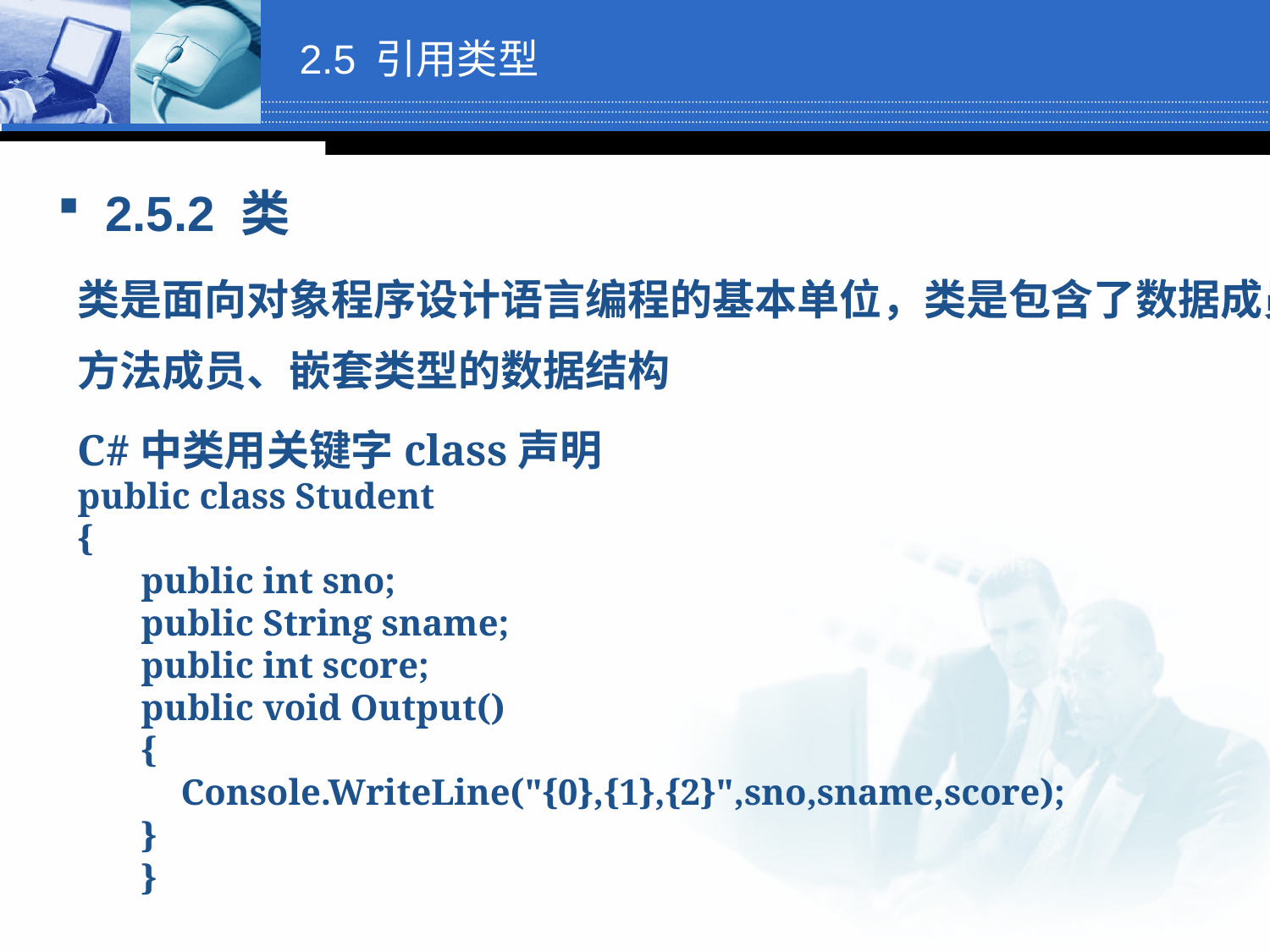

# 2.5 引用类型
2.5.2 类
类是面向对象程序设计语言编程的基本单位，类是包含了数据成员、方法成员、嵌套类型的数据结构
C#中类用关键字class声明
public class Student
{
public int sno;
public String sname;
public int score;
public void Output()
{
	Console.WriteLine("{0},{1},{2}",sno,sname,score);
}
}